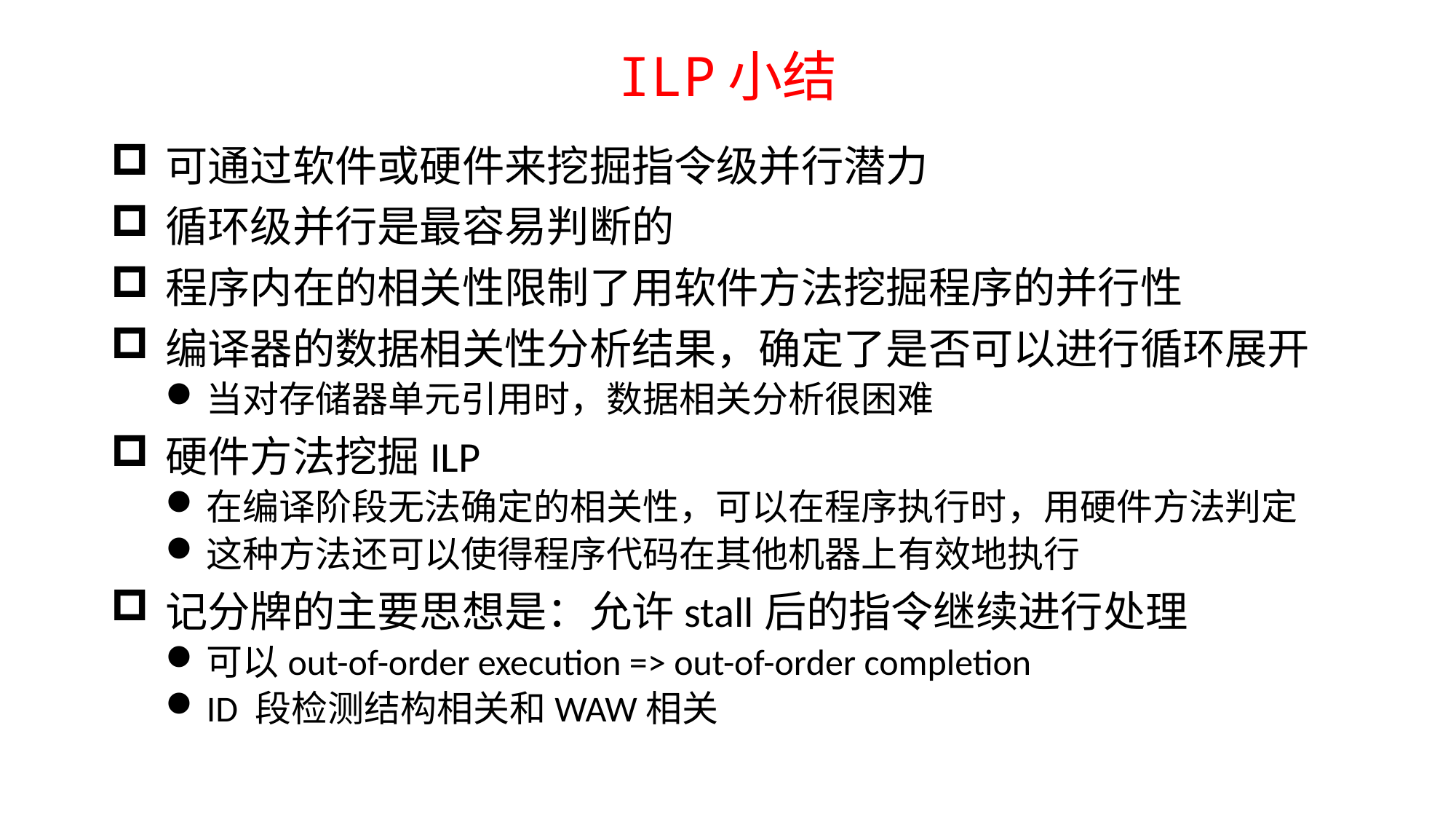

# ILP小结
可通过软件或硬件来挖掘指令级并行潜力
循环级并行是最容易判断的
程序内在的相关性限制了用软件方法挖掘程序的并行性
编译器的数据相关性分析结果，确定了是否可以进行循环展开
当对存储器单元引用时，数据相关分析很困难
硬件方法挖掘ILP
在编译阶段无法确定的相关性，可以在程序执行时，用硬件方法判定
这种方法还可以使得程序代码在其他机器上有效地执行
记分牌的主要思想是：允许stall后的指令继续进行处理
可以out-of-order execution => out-of-order completion
ID 段检测结构相关和WAW相关